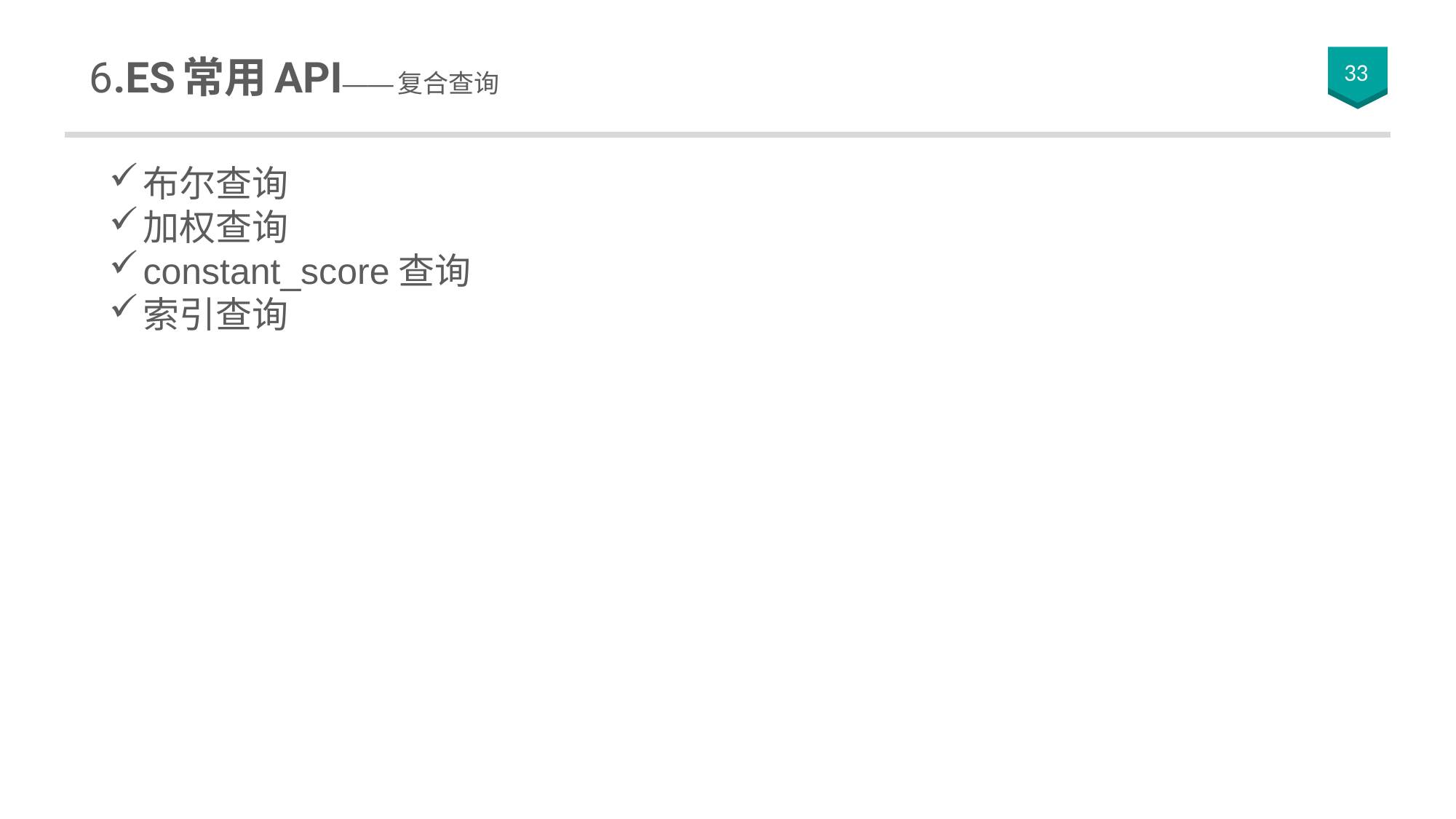

# 2.ES 基础一网打尽 6.ES常用API——复合查询
33
布尔查询
加权查询
constant_score查询
索引查询